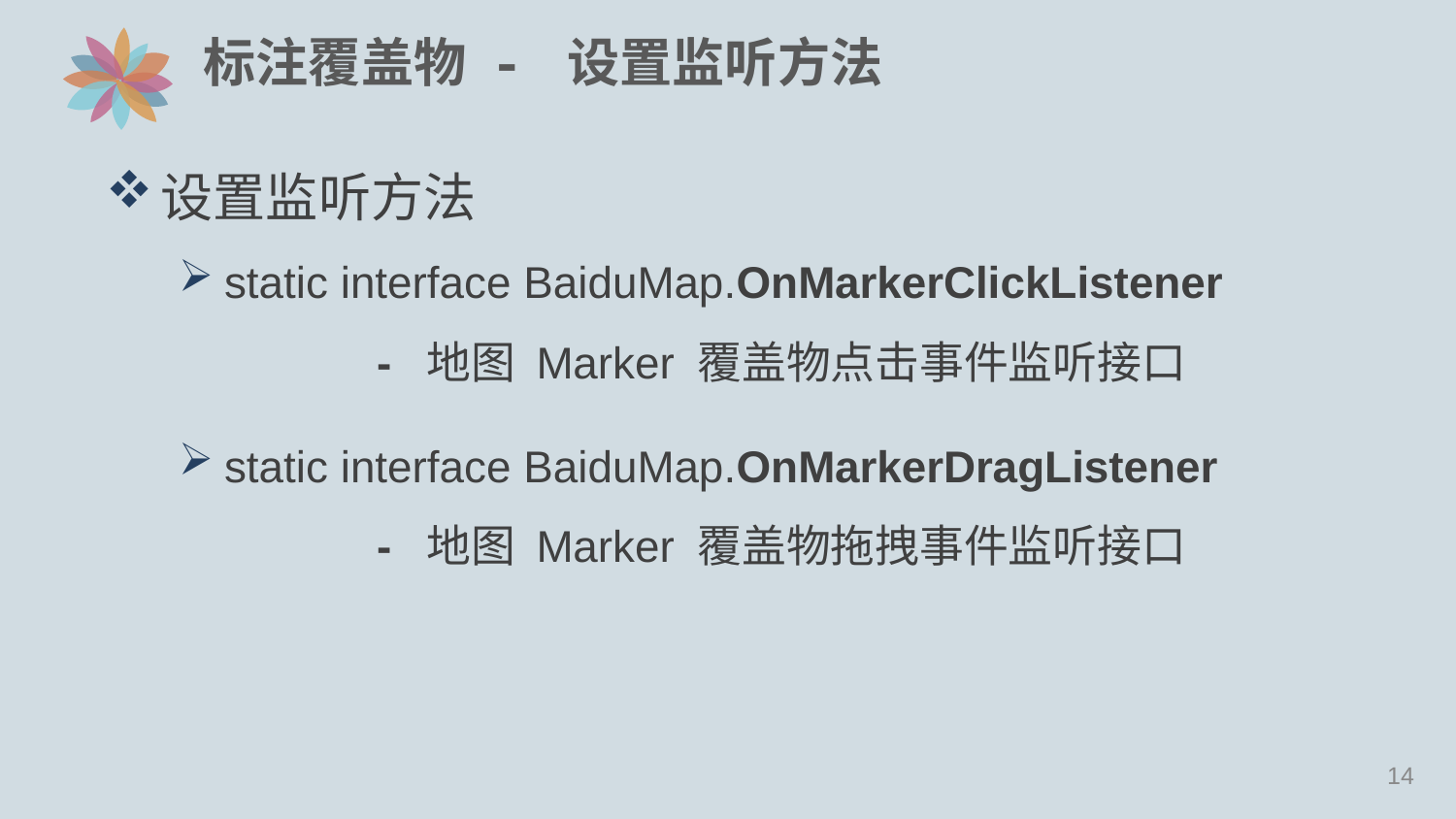

# 标注覆盖物 - 设置监听方法
设置监听方法
static interface BaiduMap.OnMarkerClickListener
                -  地图 Marker 覆盖物点击事件监听接口
static interface BaiduMap.OnMarkerDragListener
                -  地图 Marker 覆盖物拖拽事件监听接口

14